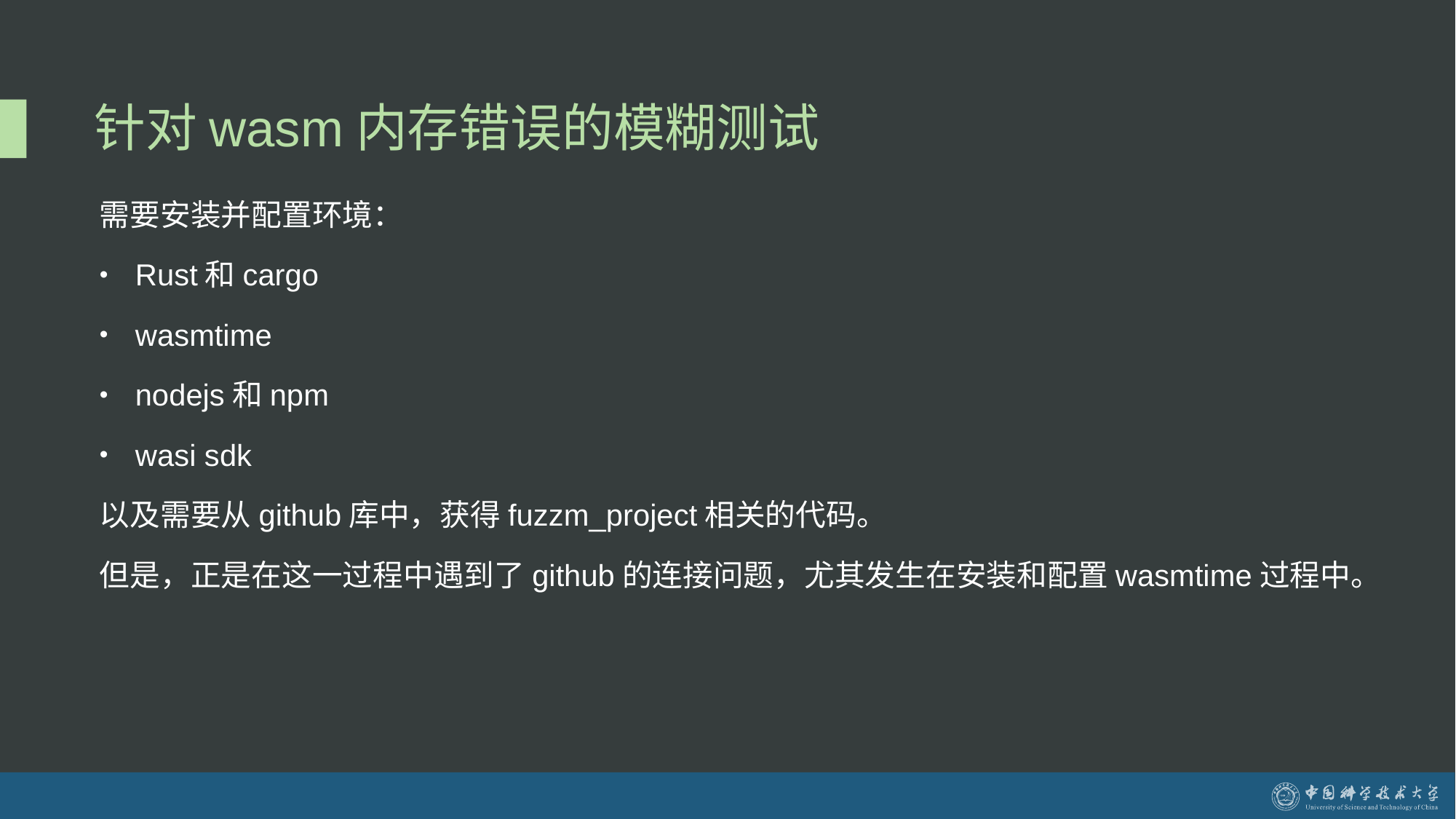

# 针对wasm内存错误的模糊测试
需要安装并配置环境：
 Rust和cargo
 wasmtime
 nodejs和npm
 wasi sdk
以及需要从github库中，获得fuzzm_project相关的代码。
但是，正是在这一过程中遇到了github的连接问题，尤其发生在安装和配置wasmtime过程中。